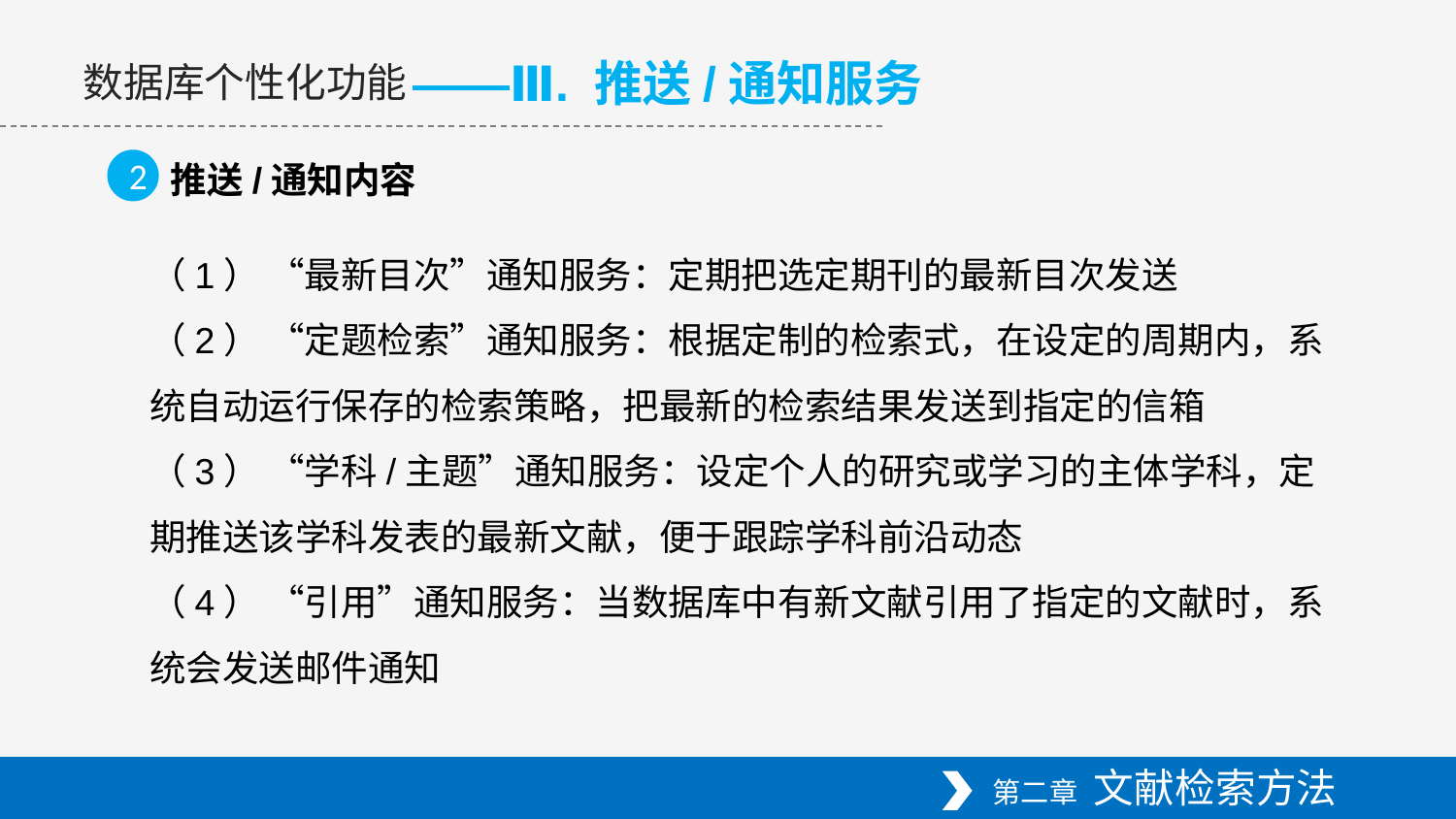

——Ⅲ. 推送/通知服务
数据库个性化功能
2
推送/通知内容
（1） “最新目次”通知服务：定期把选定期刊的最新目次发送
（2） “定题检索”通知服务：根据定制的检索式，在设定的周期内，系统自动运行保存的检索策略，把最新的检索结果发送到指定的信箱
（3） “学科/主题”通知服务：设定个人的研究或学习的主体学科，定期推送该学科发表的最新文献，便于跟踪学科前沿动态
（4） “引用”通知服务：当数据库中有新文献引用了指定的文献时，系统会发送邮件通知